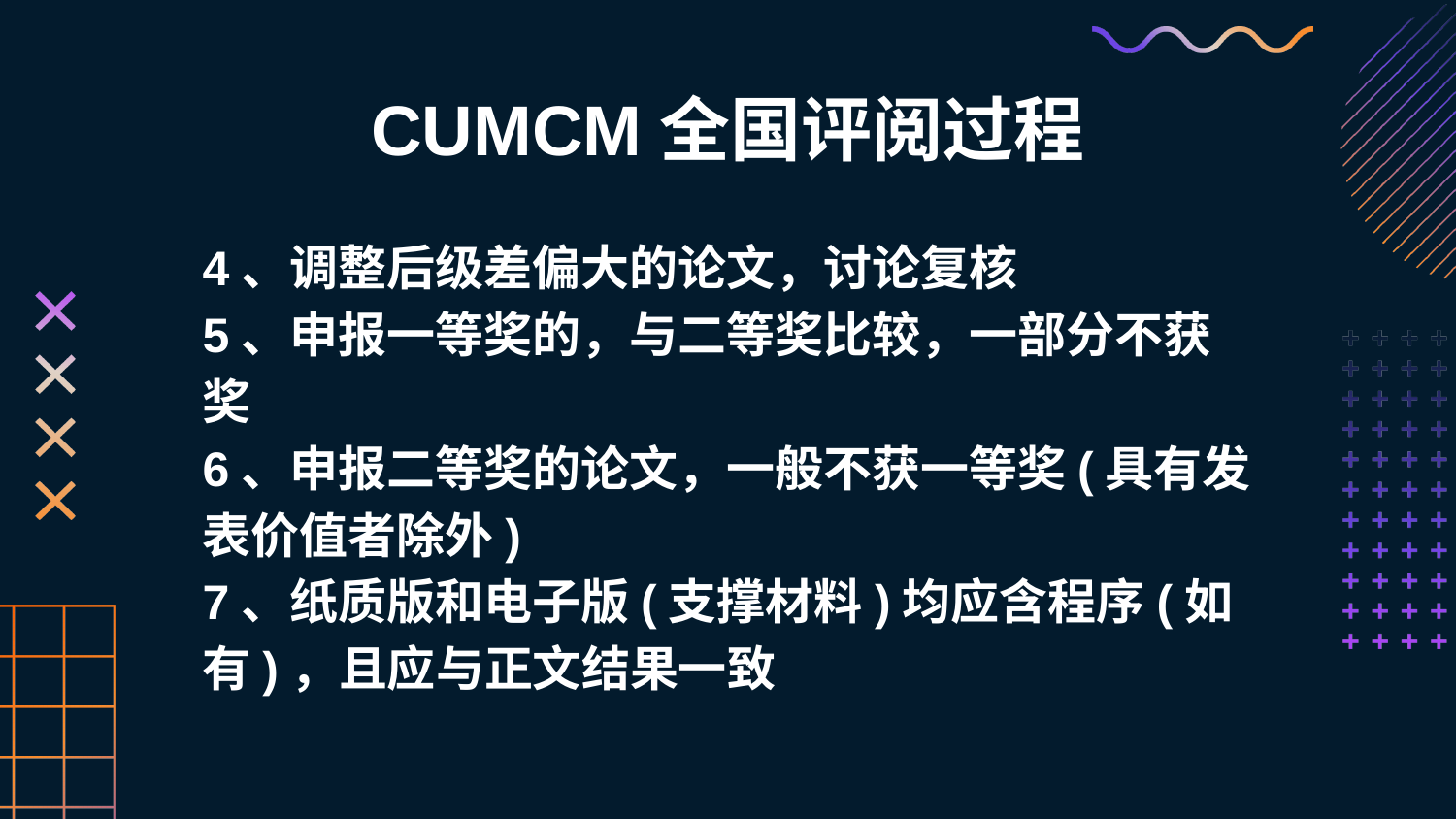

# CUMCM全国评阅过程
4、调整后级差偏大的论文，讨论复核
5、申报一等奖的，与二等奖比较，一部分不获奖
6、申报二等奖的论文，一般不获一等奖(具有发表价值者除外)
7、纸质版和电子版(支撑材料)均应含程序(如有)，且应与正文结果一致